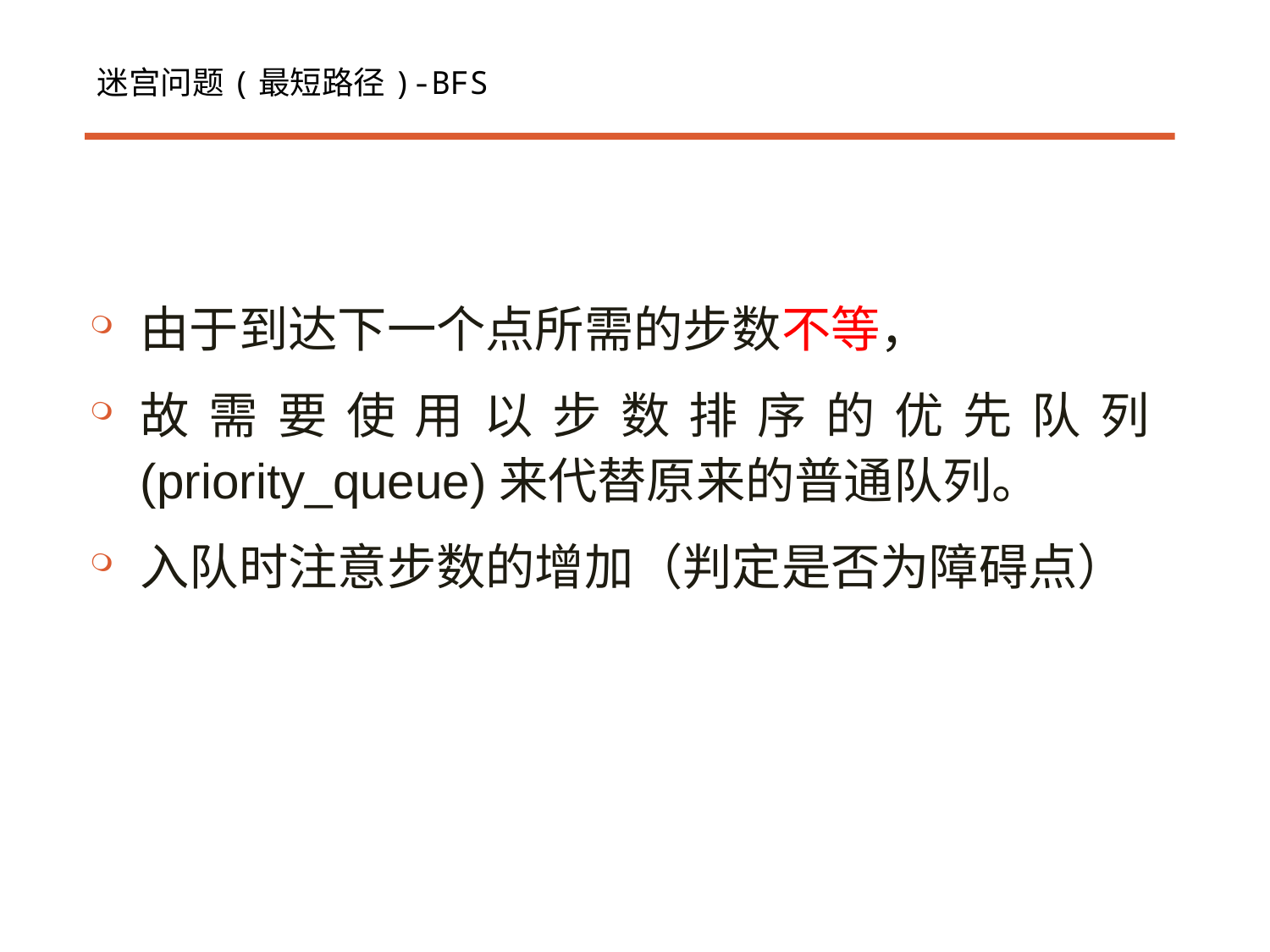

#
迷宫问题(最短路径)-BFS

由于到达下一个点所需的步数不等，
故需要使用以步数排序的优先队列(priority_queue)来代替原来的普通队列。
入队时注意步数的增加（判定是否为障碍点）
42